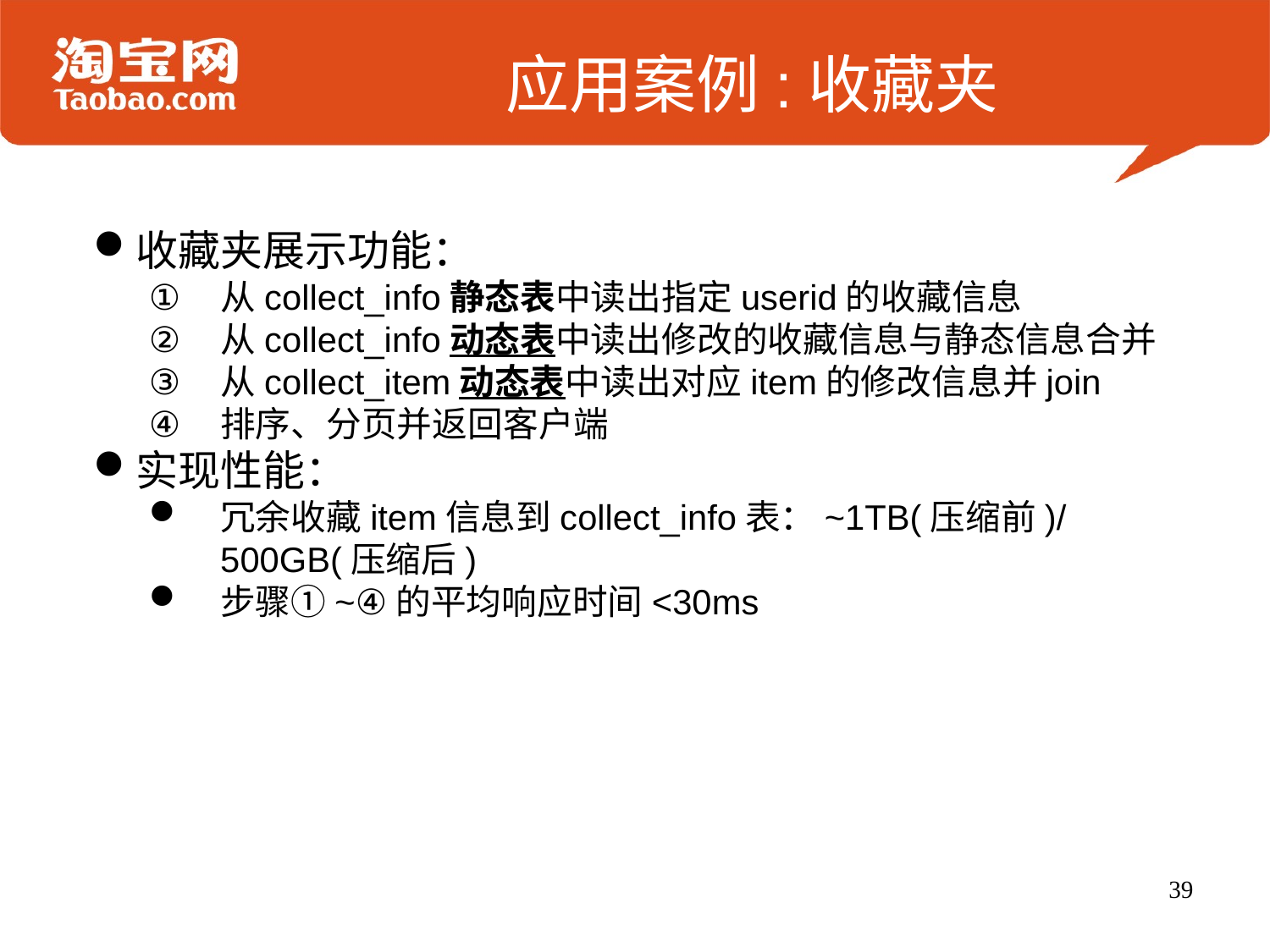

# 应用案例:收藏夹

收藏夹展示功能：
从collect_info静态表中读出指定userid的收藏信息
从collect_info动态表中读出修改的收藏信息与静态信息合并
从collect_item动态表中读出对应item的修改信息并join
排序、分页并返回客户端
实现性能：
冗余收藏item信息到collect_info表：~1TB(压缩前)/500GB(压缩后)
步骤①~④的平均响应时间<30ms

39